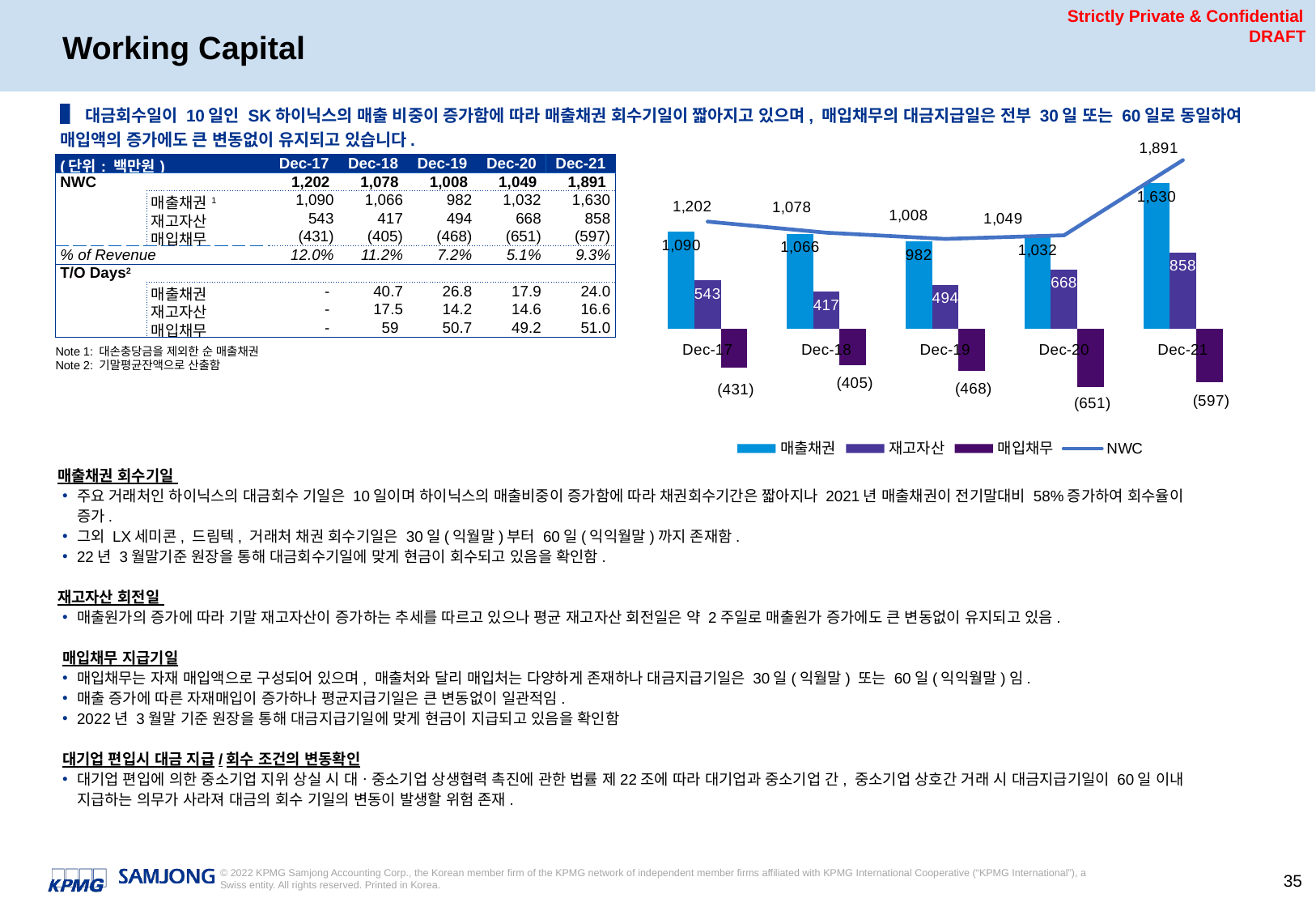

# Working Capital

### Chart

| Category | 매출채권 | 재고자산 | 매입채무 | NWC |
|---|---|---|---|---|
| Dec-17 | 1090.0 | 543.0 | -431.0 | 1202.0 |
| Dec-18 | 1066.0 | 417.0 | -405.0 | 1078.0 |
| Dec-19 | 982.0 | 494.0 | -468.0 | 1008.0 |
| Dec-20 | 1032.0 | 668.0 | -651.0 | 1049.0 |
| Dec-21 | 1630.0 | 858.0 | -597.0 | 1891.0 |
▌대금회수일이 10일인 SK하이닉스의 매출 비중이 증가함에 따라 매출채권 회수기일이 짧아지고 있으며, 매입채무의 대금지급일은 전부 30일 또는 60일로 동일하여 매입액의 증가에도 큰 변동없이 유지되고 있습니다.
| (단위: 백만원) |  | Dec-17 | Dec-18 | Dec-19 | Dec-20 | Dec-21 |
| --- | --- | --- | --- | --- | --- | --- |
| NWC |  | 1,202 | 1,078 | 1,008 | 1,049 | 1,891 |
|  | 매출채권1 | 1,090 | 1,066 | 982 | 1,032 | 1,630 |
|  | 재고자산 | 543 | 417 | 494 | 668 | 858 |
|  | 매입채무 | (431) | (405) | (468) | (651) | (597) |
| % of Revenue |  | 12.0% | 11.2% | 7.2% | 5.1% | 9.3% |
| T/O Days2 |  |  |  |  |  |  |
|  | 매출채권 | - | 40.7 | 26.8 | 17.9 | 24.0 |
|  | 재고자산 | - | 17.5 | 14.2 | 14.6 | 16.6 |
|  | 매입채무 | - | 59 | 50.7 | 49.2 | 51.0 |
Note 1: 대손충당금을 제외한 순 매출채권
Note 2: 기말평균잔액으로 산출함
매출채권 회수기일
주요 거래처인 하이닉스의 대금회수 기일은 10일이며 하이닉스의 매출비중이 증가함에 따라 채권회수기간은 짧아지나 2021년 매출채권이 전기말대비 58%증가하여 회수율이 증가.
그외 LX세미콘, 드림텍, 거래처 채권 회수기일은 30일(익월말)부터 60일(익익월말)까지 존재함.
22년 3월말기준 원장을 통해 대금회수기일에 맞게 현금이 회수되고 있음을 확인함.

재고자산 회전일
매출원가의 증가에 따라 기말 재고자산이 증가하는 추세를 따르고 있으나 평균 재고자산 회전일은 약 2주일로 매출원가 증가에도 큰 변동없이 유지되고 있음.

매입채무 지급기일
매입채무는 자재 매입액으로 구성되어 있으며, 매출처와 달리 매입처는 다양하게 존재하나 대금지급기일은 30일(익월말) 또는 60일(익익월말)임.
매출 증가에 따른 자재매입이 증가하나 평균지급기일은 큰 변동없이 일관적임.
2022년 3월말 기준 원장을 통해 대금지급기일에 맞게 현금이 지급되고 있음을 확인함

대기업 편입시 대금 지급/회수 조건의 변동확인
대기업 편입에 의한 중소기업 지위 상실 시 대ㆍ중소기업 상생협력 촉진에 관한 법률 제22조에 따라 대기업과 중소기업 간, 중소기업 상호간 거래 시 대금지급기일이 60일 이내 지급하는 의무가 사라져 대금의 회수 기일의 변동이 발생할 위험 존재.